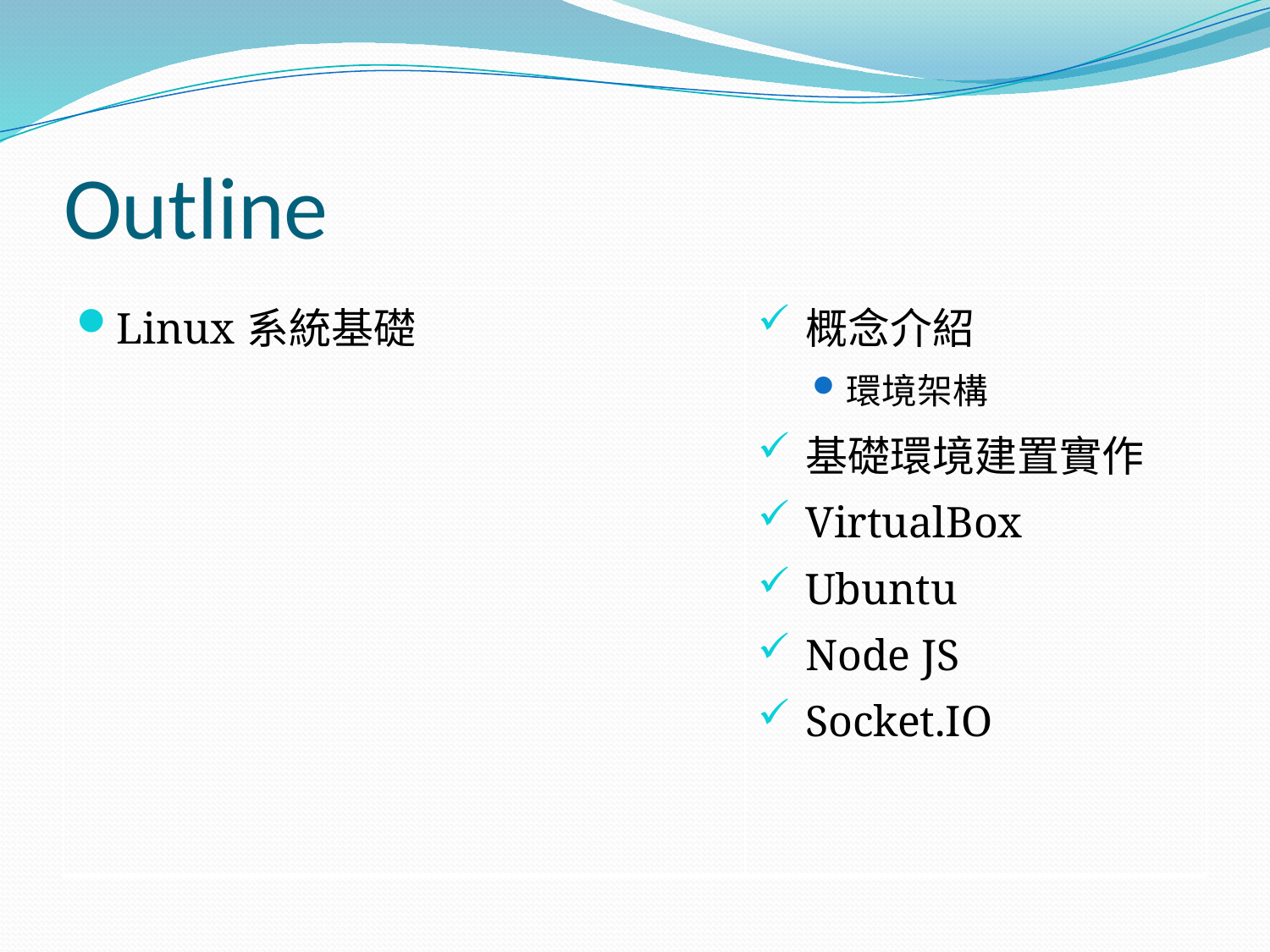

# Outline
| Linux系統基礎 | 概念介紹 環境架構 基礎環境建置實作 VirtualBox Ubuntu Node JS Socket.IO |
| --- | --- |